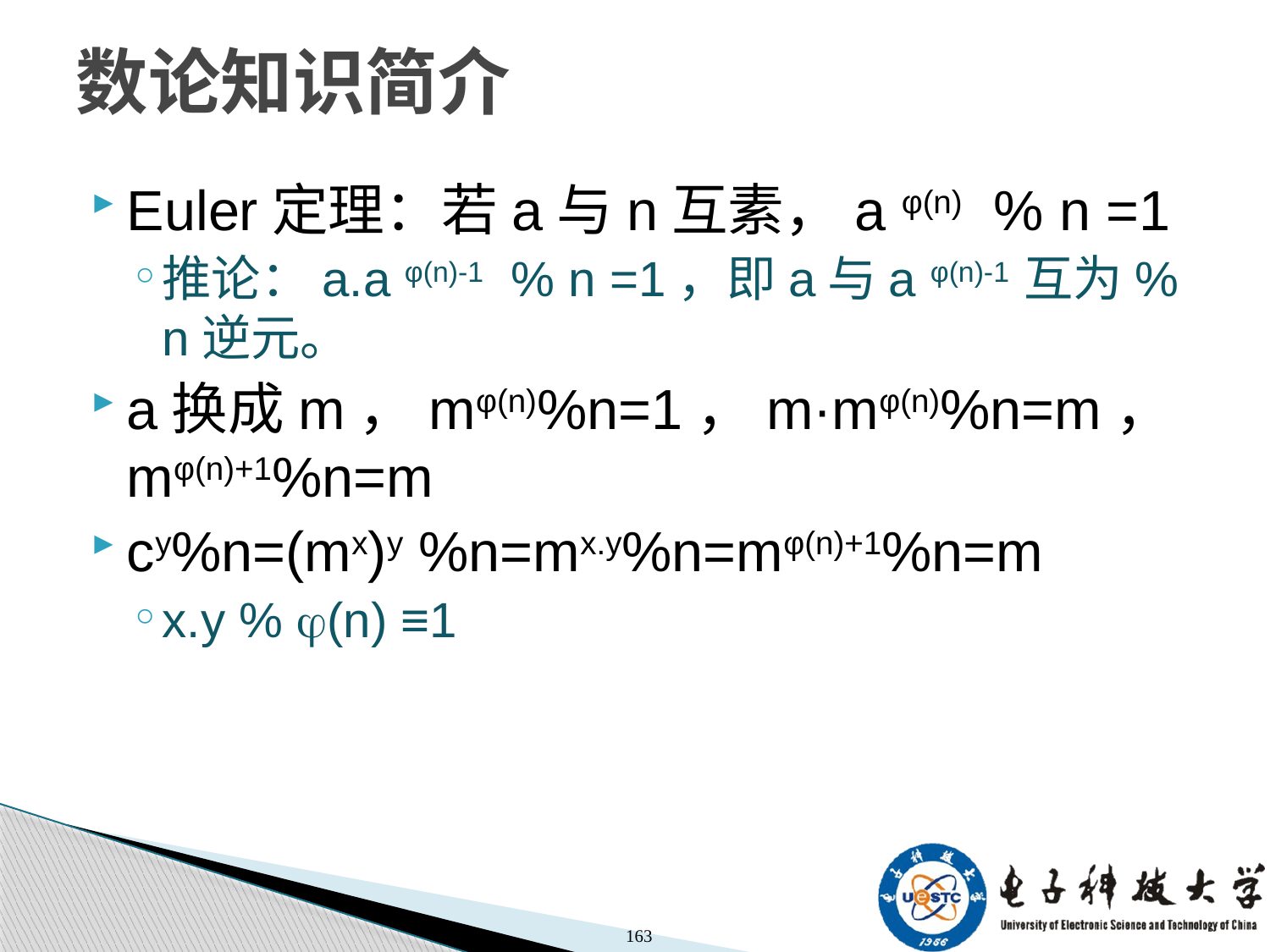

# 数论知识简介
Euler定理：若a与n互素，a φ(n)  % n =1
推论：a.a φ(n)-1  % n =1，即a与a φ(n)-1 互为% n逆元。
a换成m，mφ(n)%n=1，m·mφ(n)%n=m，mφ(n)+1%n=m
cy%n=(mx)y %n=mx.y%n=mφ(n)+1%n=m
x.y % ϕ(n) ≡1
163